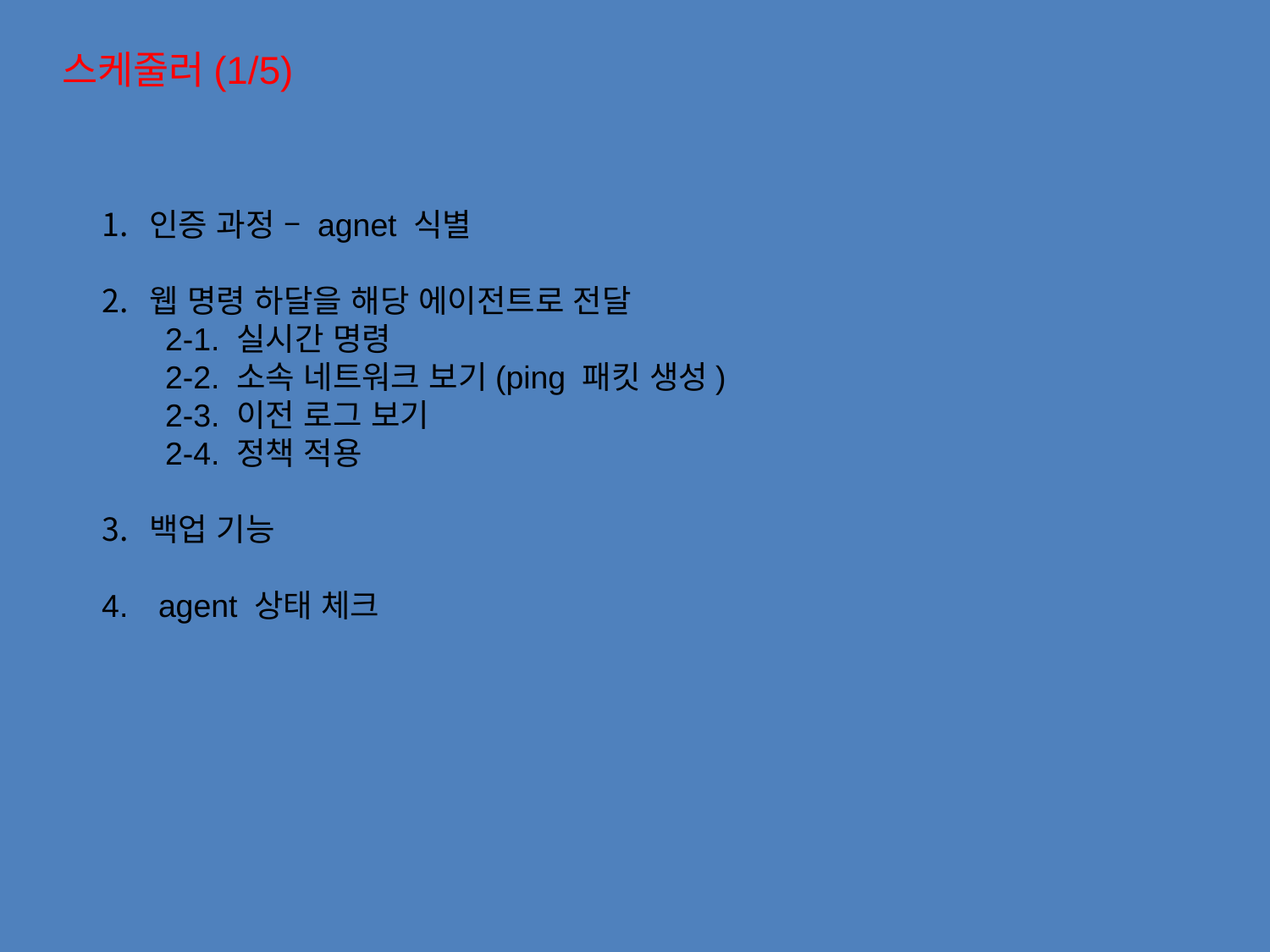

스케줄러(1/5)
인증 과정 – agnet 식별

웹 명령 하달을 해당 에이전트로 전달
2-1. 실시간 명령
2-2. 소속 네트워크 보기(ping 패킷 생성)
2-3. 이전 로그 보기
2-4. 정책 적용

백업 기능

 agent 상태 체크